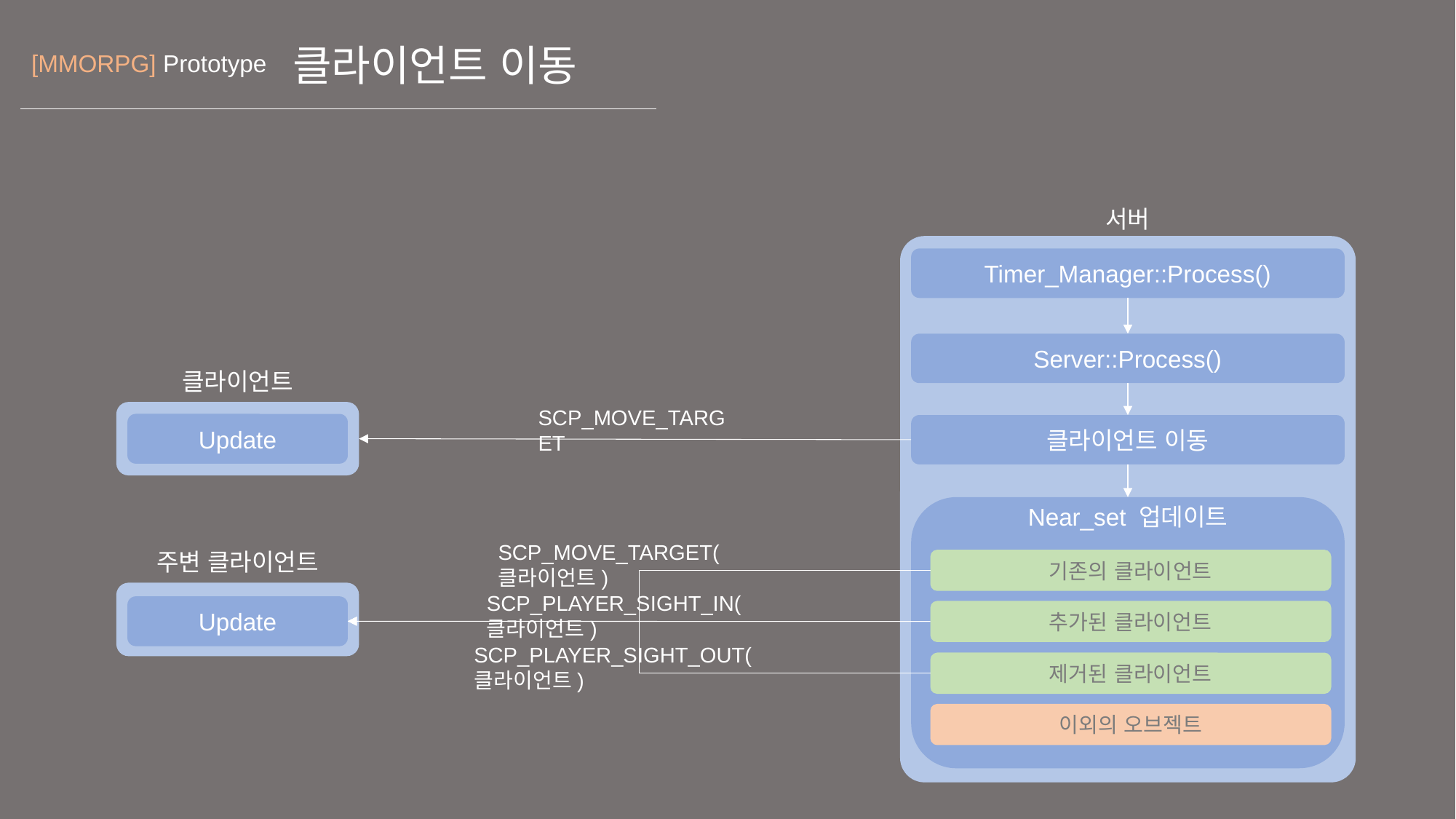

# 클라이언트 이동
[MMORPG] Prototype
서버

Timer_Manager::Process()
Server::Process()
SCP_MOVE_TARGET
클라이언트

Update
클라이언트 이동
Near_set 업데이트

SCP_MOVE_TARGET(클라이언트)
기존의 클라이언트
주변 클라이언트

SCP_PLAYER_SIGHT_IN(클라이언트)
Update
추가된 클라이언트
SCP_PLAYER_SIGHT_OUT(클라이언트)
제거된 클라이언트
이외의 오브젝트